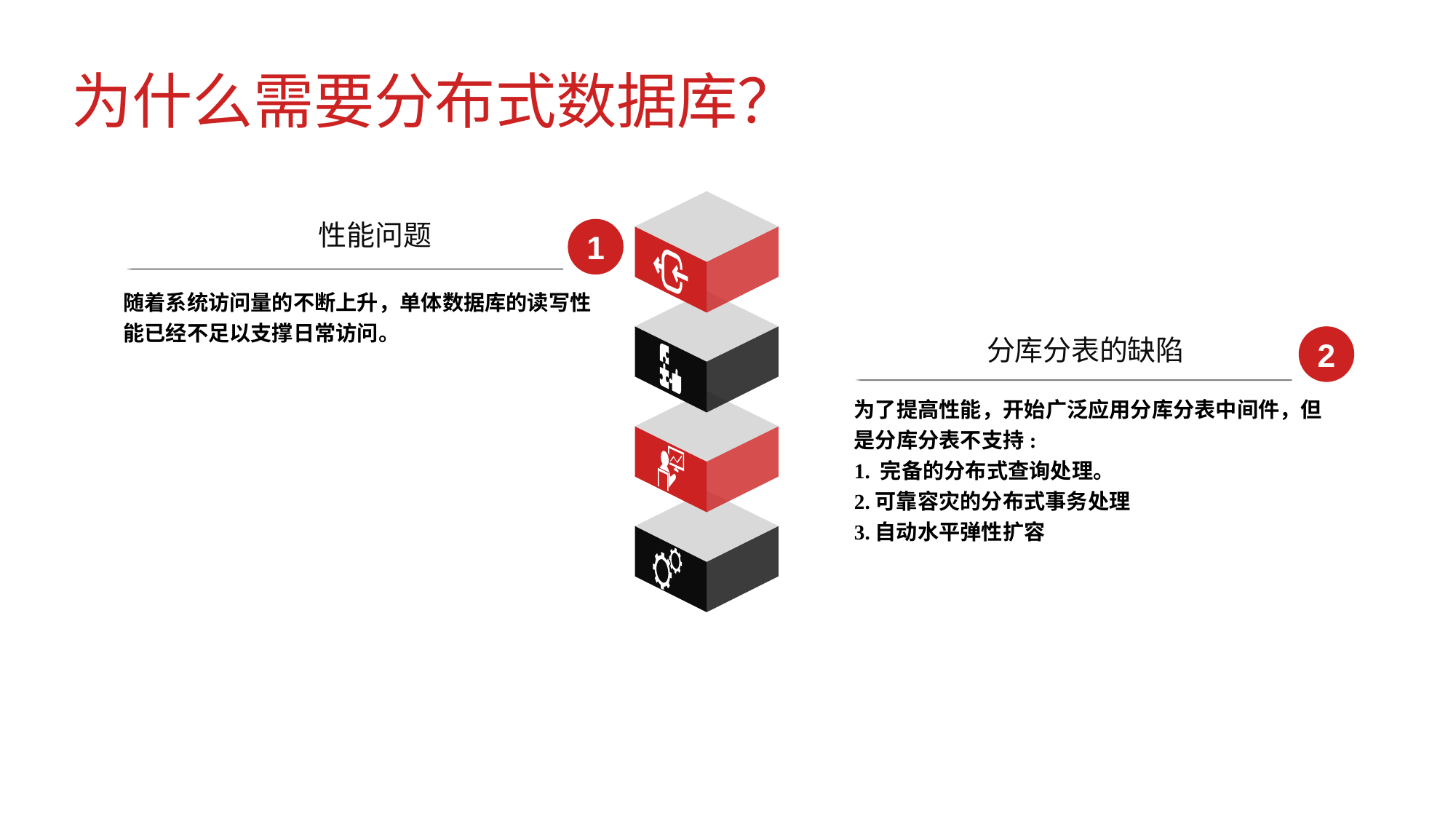

# 为什么需要分布式数据库？

性能问题
1
随着系统访问量的不断上升，单体数据库的读写性能已经不足以支撑日常访问。

2
分库分表的缺陷
为了提高性能，开始广泛应用分库分表中间件，但是分库分表不支持:
1. 完备的分布式查询处理。
2.可靠容灾的分布式事务处理
3.自动水平弹性扩容